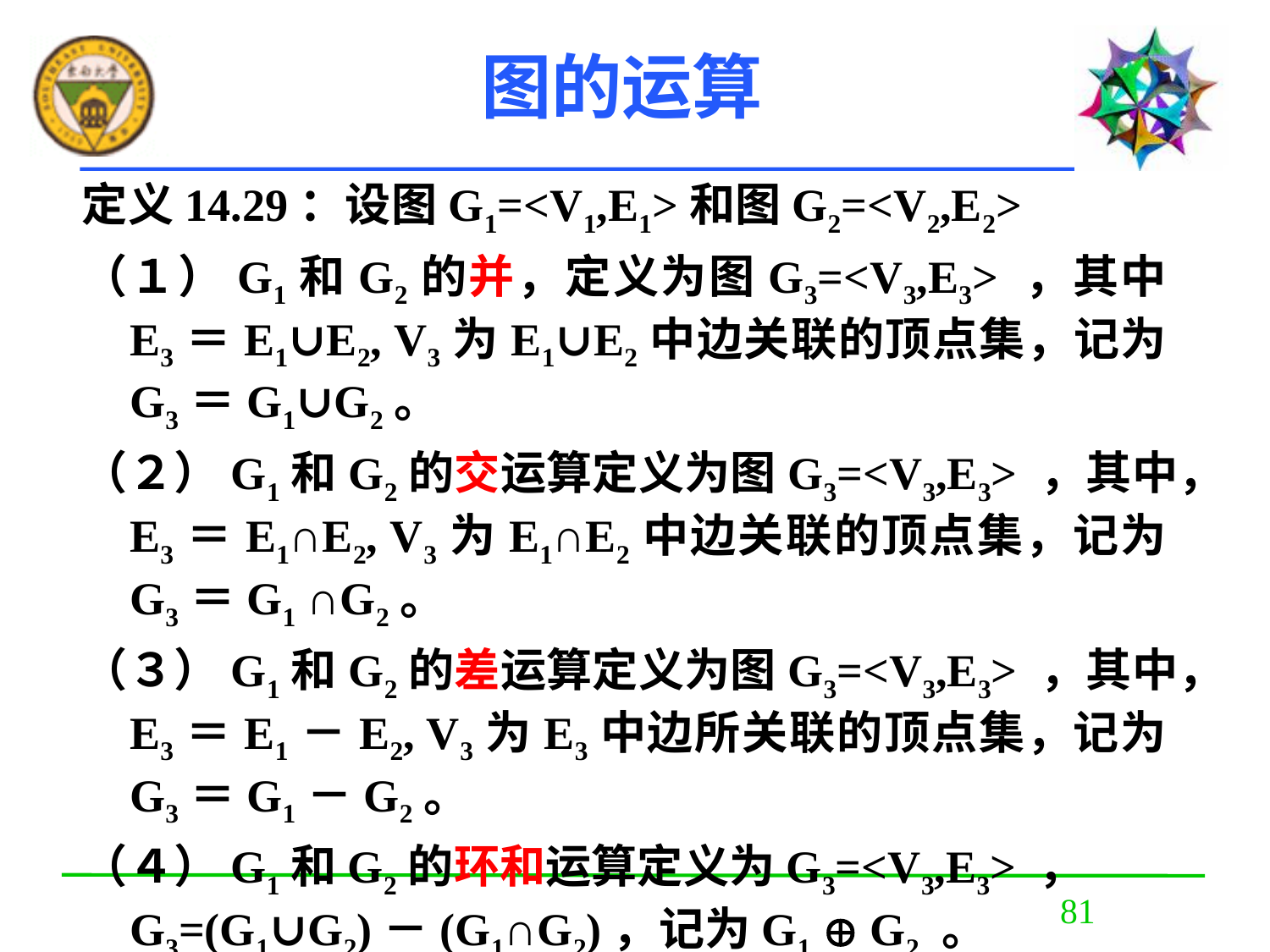

# 图的运算
定义14.29：设图G1=<V1,E1>和图G2=<V2,E2>
（１）G1和G2的并，定义为图G3=<V3,E3> ，其中E3＝E1∪E2, V3为E1∪E2中边关联的顶点集，记为G3＝G1∪G2。
（２）G1和G2的交运算定义为图G3=<V3,E3> ，其中，E3＝E1∩E2, V3为E1∩E2中边关联的顶点集，记为G3＝G1 ∩G2。
（３）G1和G2的差运算定义为图G3=<V3,E3> ，其中，E3＝E1－E2, V3为E3中边所关联的顶点集，记为G3＝G1－G2。
（４）G1和G2的环和运算定义为G3=<V3,E3> ， G3=(G1∪G2)－(G1∩G2)，记为G1 ⊕ G2 。